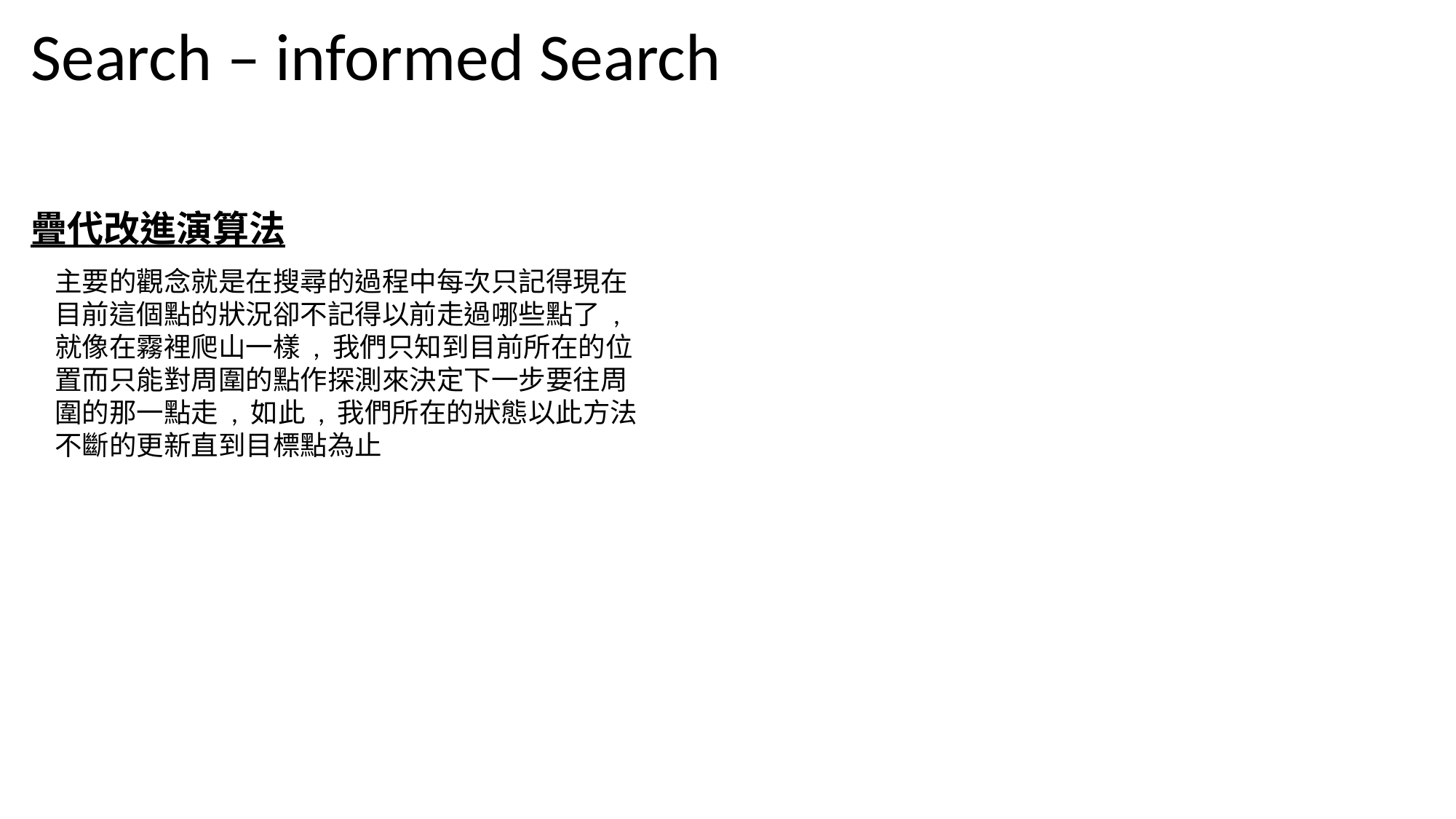

# Search – informed Search
疊代改進演算法
主要的觀念就是在搜尋的過程中每次只記得現在目前這個點的狀況卻不記得以前走過哪些點了 , 就像在霧裡爬山一樣 , 我們只知到目前所在的位置而只能對周圍的點作探測來決定下一步要往周圍的那一點走 , 如此 , 我們所在的狀態以此方法不斷的更新直到目標點為止